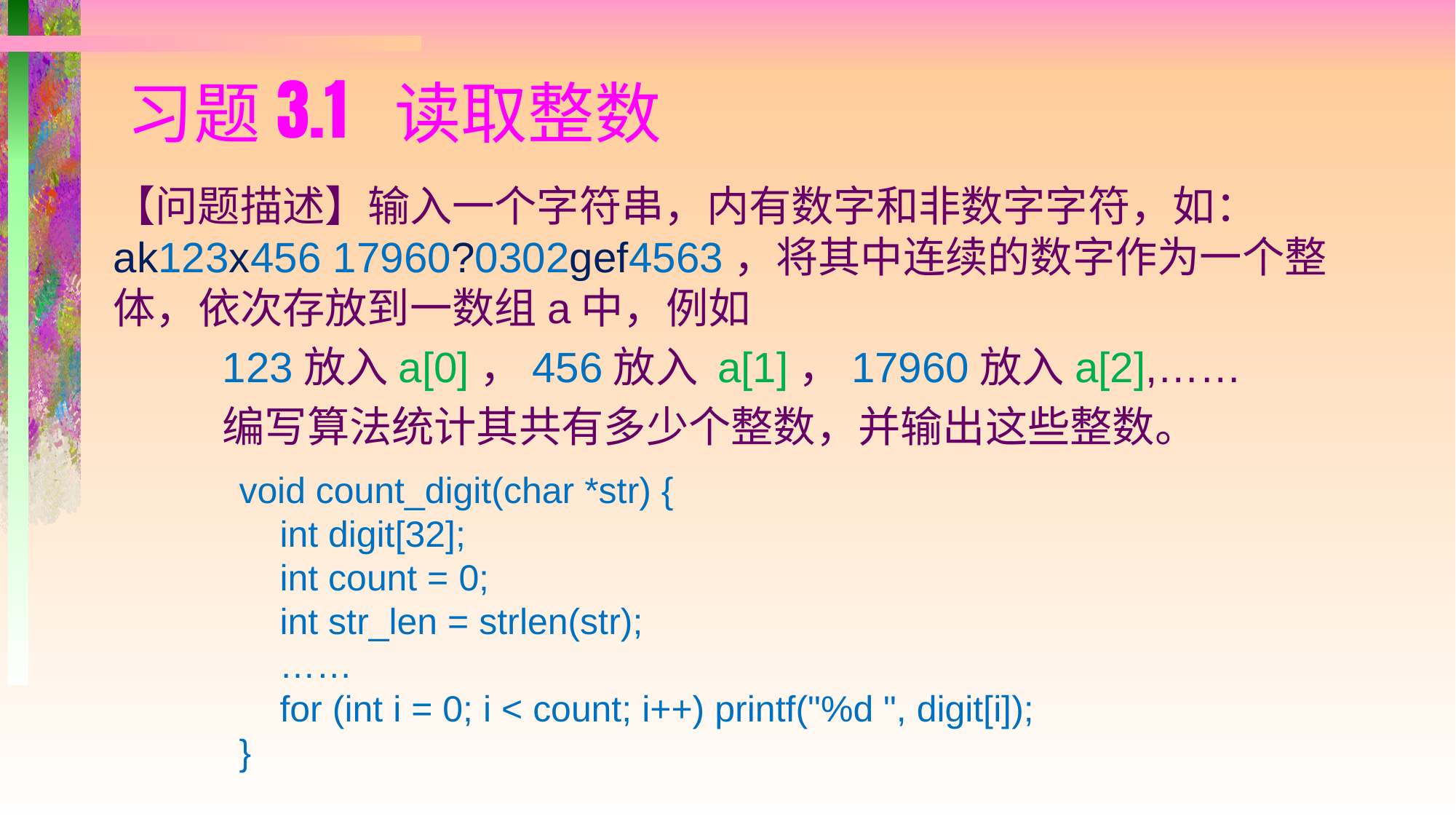

# 习题3.1  读取整数
【问题描述】输入一个字符串，内有数字和非数字字符，如：ak123x456 17960?0302gef4563，将其中连续的数字作为一个整体，依次存放到一数组a中，例如
	123放入a[0]，456放入 a[1]，17960放入a[2],……
	编写算法统计其共有多少个整数，并输出这些整数。
void count_digit(char *str) {
    int digit[32];
    int count = 0;
    int str_len = strlen(str);
    ……
    for (int i = 0; i < count; i++) printf("%d ", digit[i]);
}